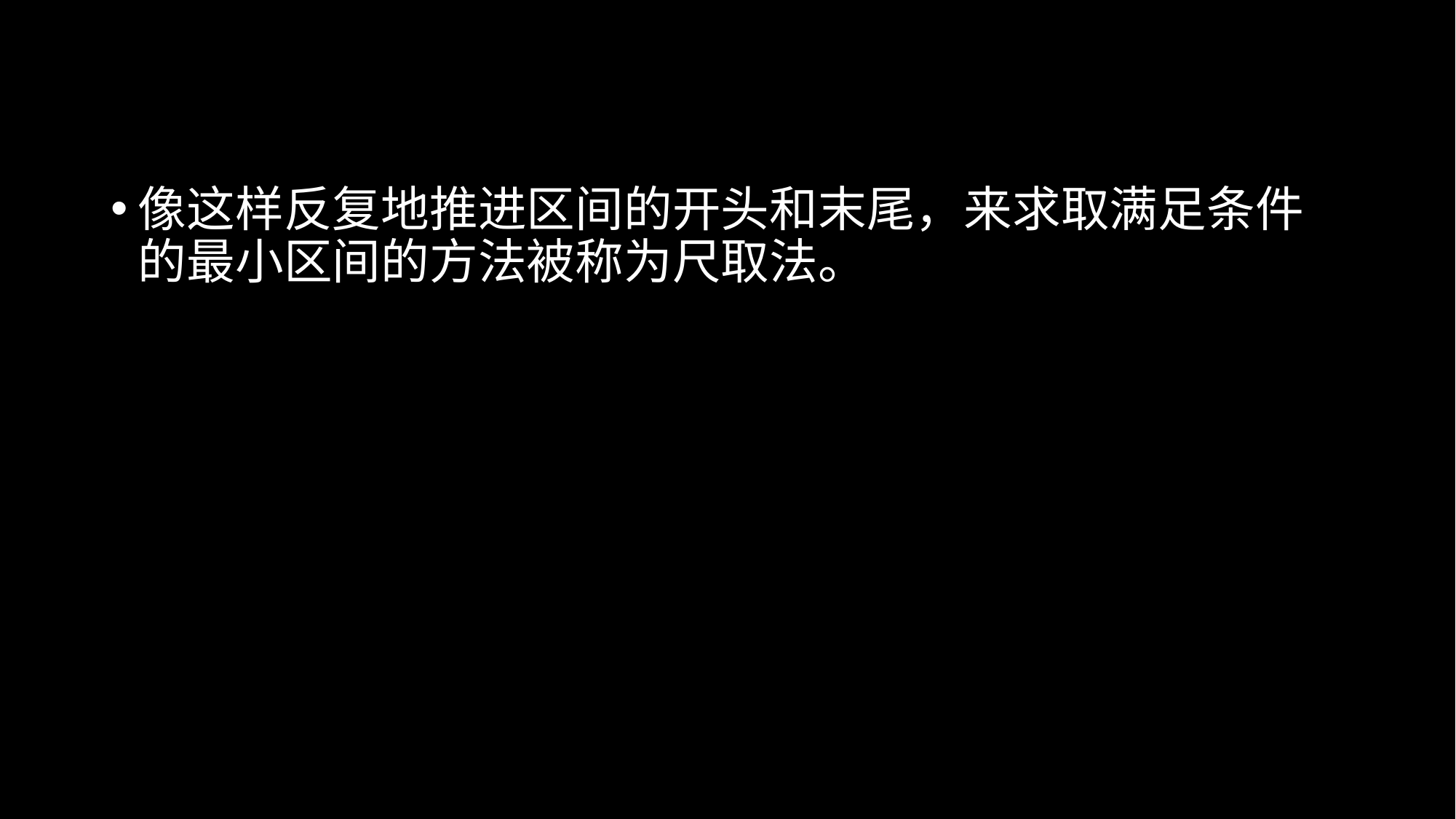

像这样反复地推进区间的开头和末尾，来求取满足条件的最小区间的方法被称为尺取法。